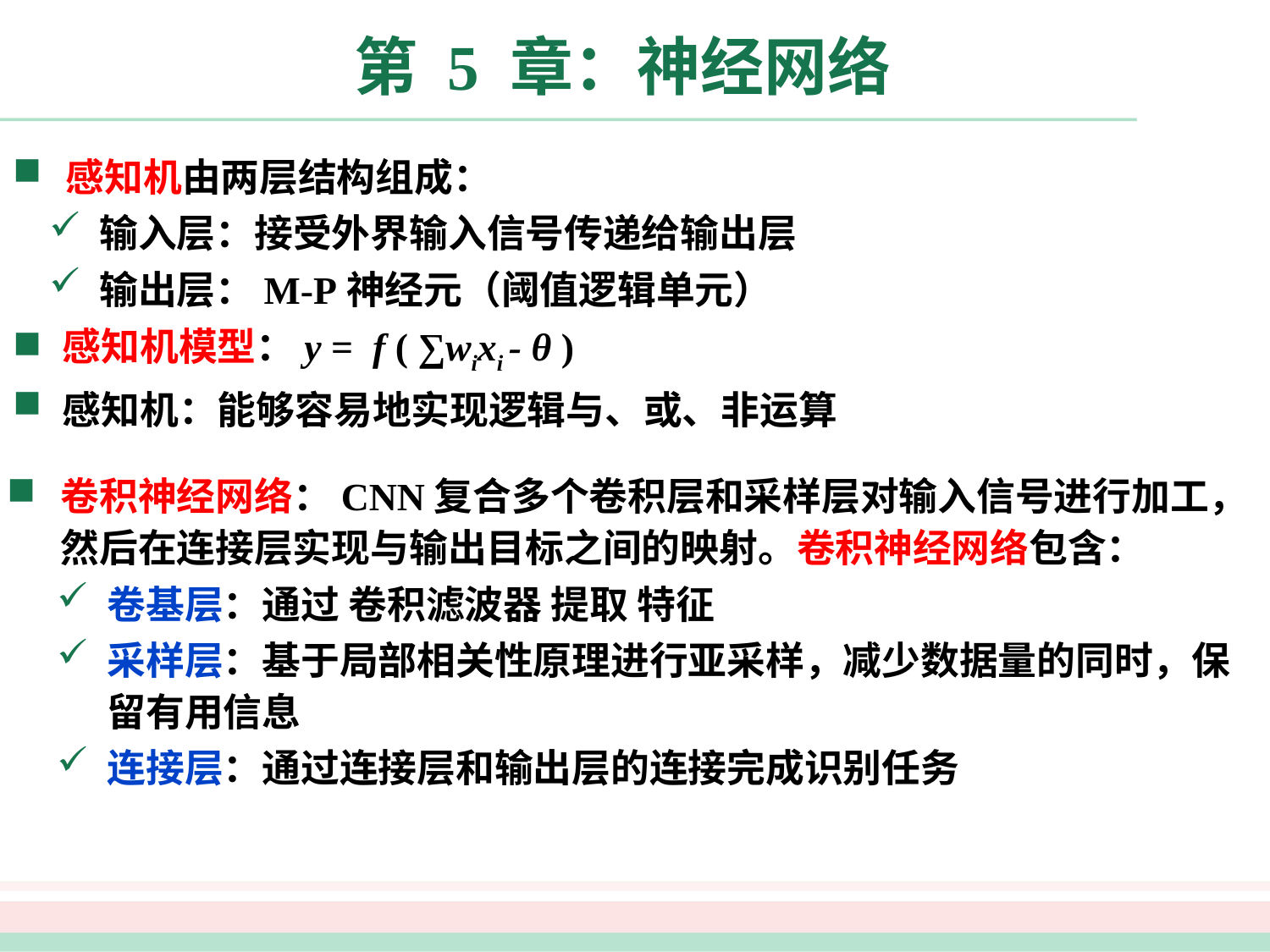

# 第 5 章：神经网络
感知机由两层结构组成：
输入层：接受外界输入信号传递给输出层
输出层：M-P神经元（阈值逻辑单元）
感知机模型：y =  f ( ∑wixi - θ )
感知机：能够容易地实现逻辑与、或、非运算
卷积神经网络：CNN复合多个卷积层和采样层对输入信号进行加工， 然后在连接层实现与输出目标之间的映射。卷积神经网络包含：
卷基层：通过 卷积滤波器 提取 特征
采样层：基于局部相关性原理进行亚采样，减少数据量的同时，保留有用信息
连接层：通过连接层和输出层的连接完成识别任务